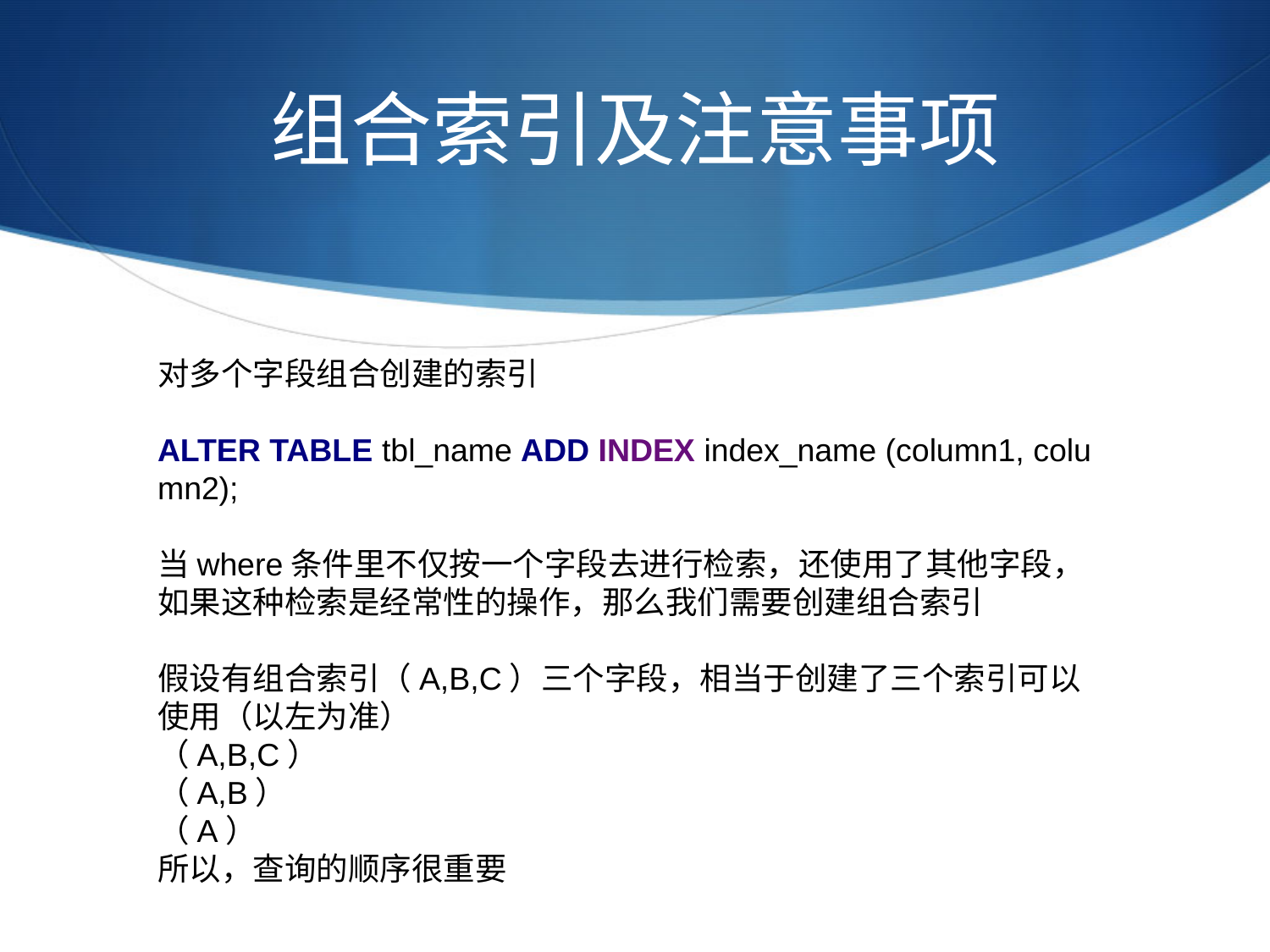

# 组合索引及注意事项
对多个字段组合创建的索引

ALTER TABLE tbl_name ADD INDEX index_name (column1, column2);

当where条件里不仅按一个字段去进行检索，还使用了其他字段，如果这种检索是经常性的操作，那么我们需要创建组合索引

假设有组合索引（A,B,C）三个字段，相当于创建了三个索引可以使用（以左为准）
（A,B,C）
（A,B）
（A）
所以，查询的顺序很重要